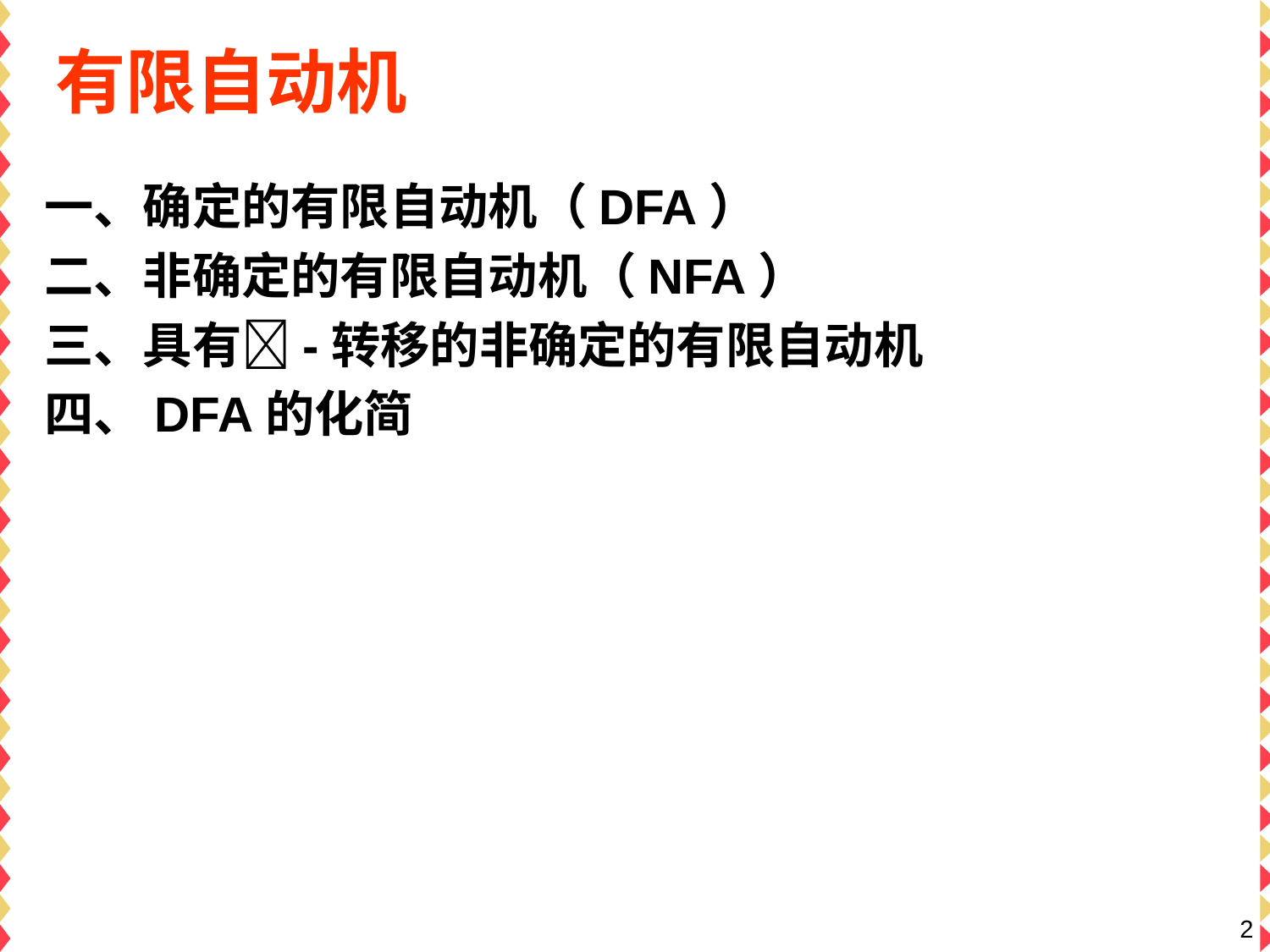

# 有限自动机
一、确定的有限自动机（DFA）
二、非确定的有限自动机（NFA）
三、具有ε-转移的非确定的有限自动机
四、DFA的化简
2